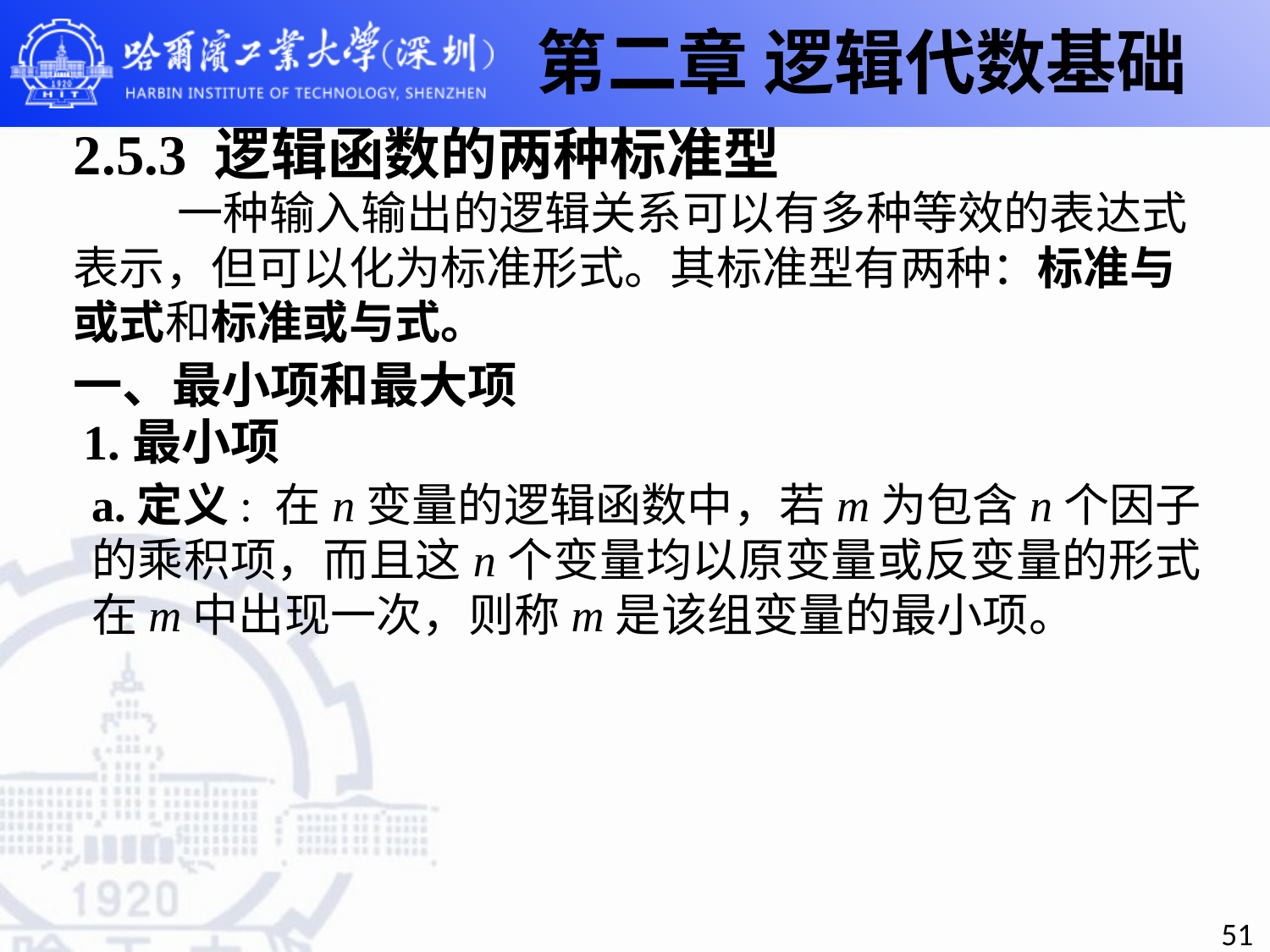

第二章 逻辑代数基础
# 2.5.3 逻辑函数的两种标准型
         一种输入输出的逻辑关系可以有多种等效的表达式表示，但可以化为标准形式。其标准型有两种：标准与或式和标准或与式。
一、最小项和最大项
1.最小项
a.定义: 在n变量的逻辑函数中，若m为包含n个因子的乘积项，而且这n个变量均以原变量或反变量的形式在m中出现一次，则称m是该组变量的最小项。